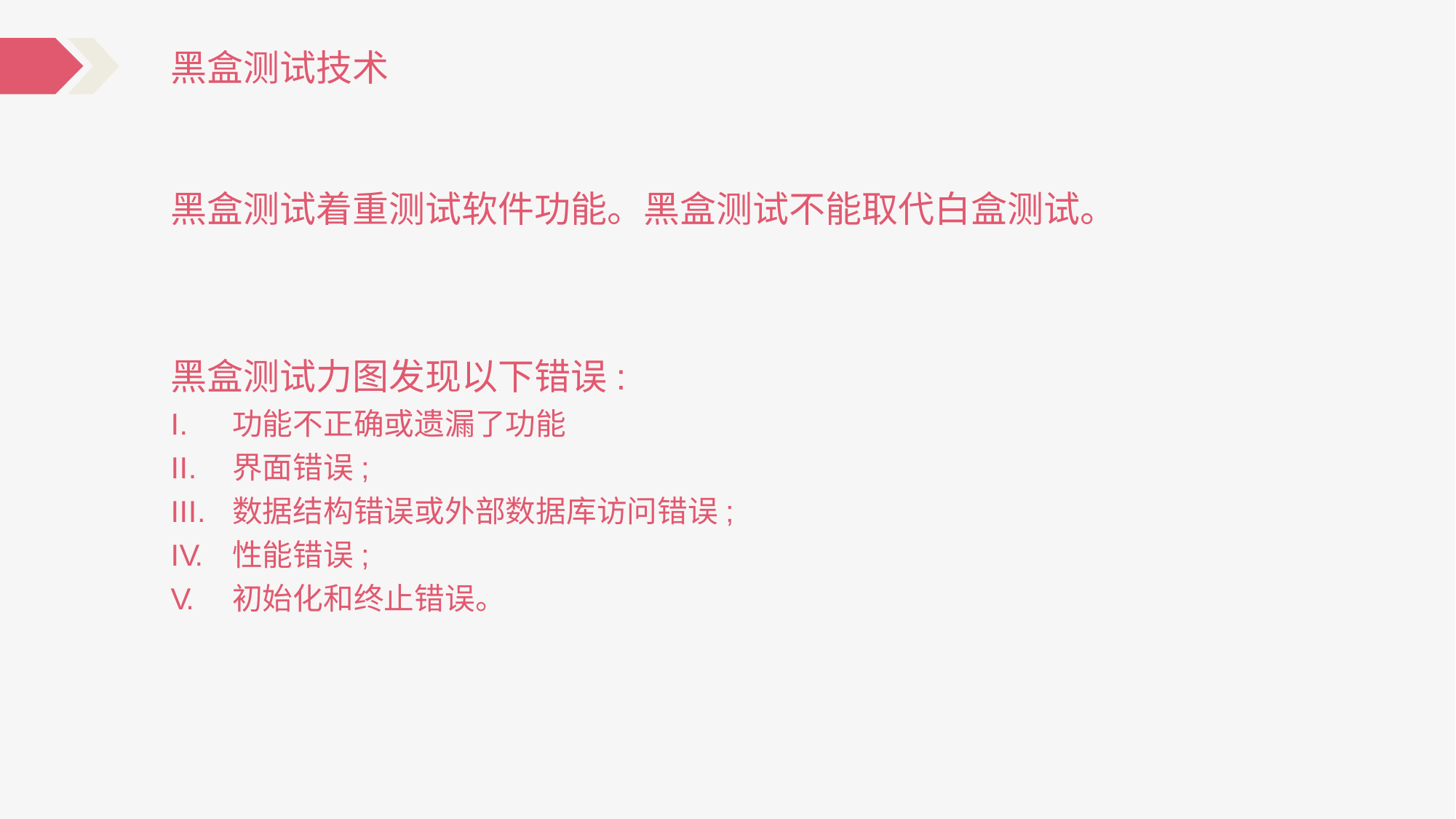

黑盒测试技术
黑盒测试着重测试软件功能。黑盒测试不能取代白盒测试。
黑盒测试力图发现以下错误:
功能不正确或遗漏了功能
界面错误;
数据结构错误或外部数据库访问错误;
性能错误;
初始化和终止错误。